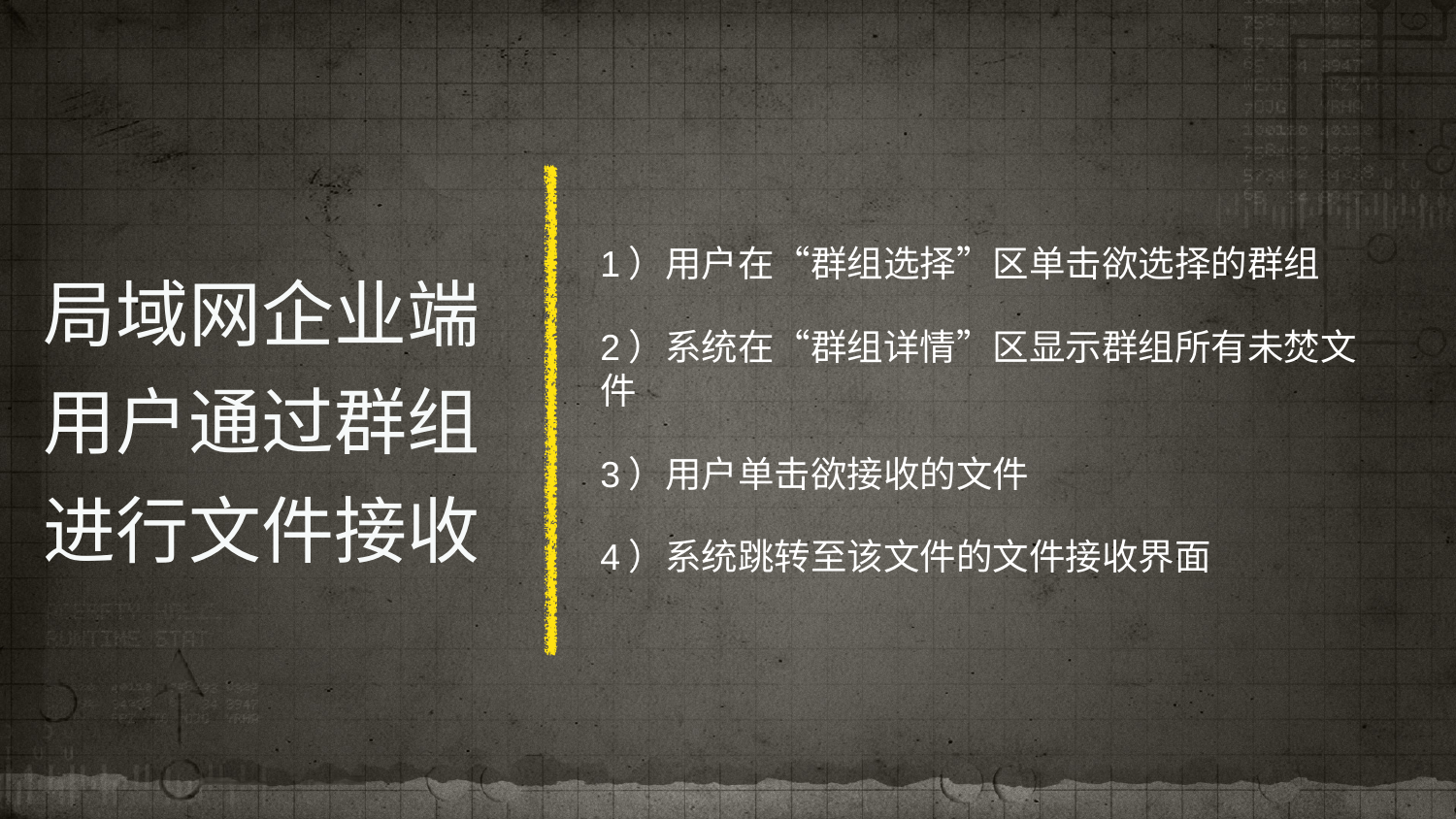

# 局域网企业端用户通过群组进行文件接收
1）用户在“群组选择”区单击欲选择的群组
2）系统在“群组详情”区显示群组所有未焚文件
3）用户单击欲接收的文件
4）系统跳转至该文件的文件接收界面